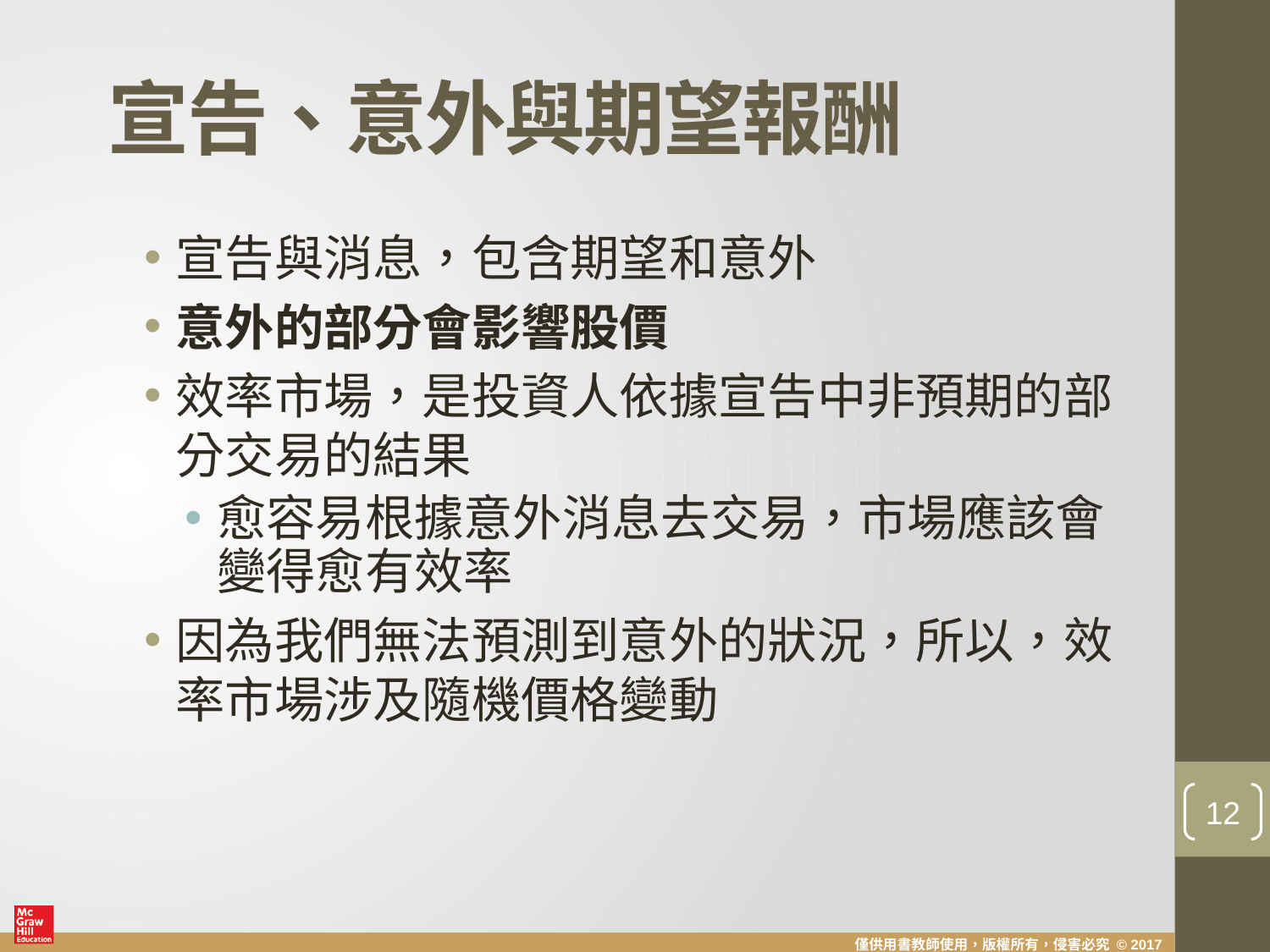

# 宣告、意外與期望報酬
宣告與消息，包含期望和意外
意外的部分會影響股價
效率市場，是投資人依據宣告中非預期的部分交易的結果
愈容易根據意外消息去交易，市場應該會變得愈有效率
因為我們無法預測到意外的狀況，所以，效率市場涉及隨機價格變動
12